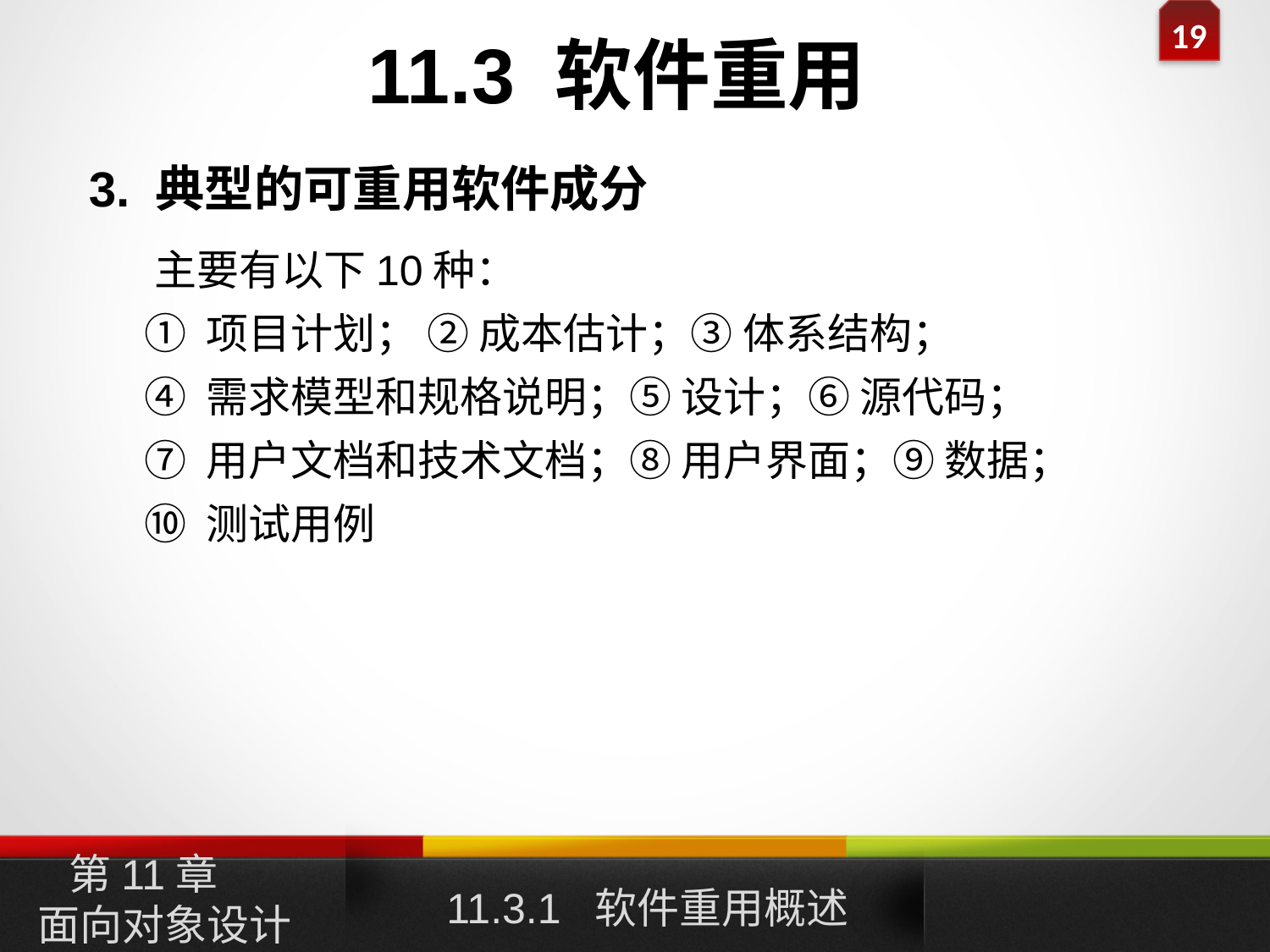

11.3 软件重用
3. 典型的可重用软件成分
    主要有以下10种：
    ① 项目计划； ② 成本估计；③ 体系结构；
    ④ 需求模型和规格说明；⑤ 设计；⑥ 源代码；
    ⑦ 用户文档和技术文档；⑧ 用户界面；⑨ 数据；
    ⑩ 测试用例
11.3.1  软件重用概述